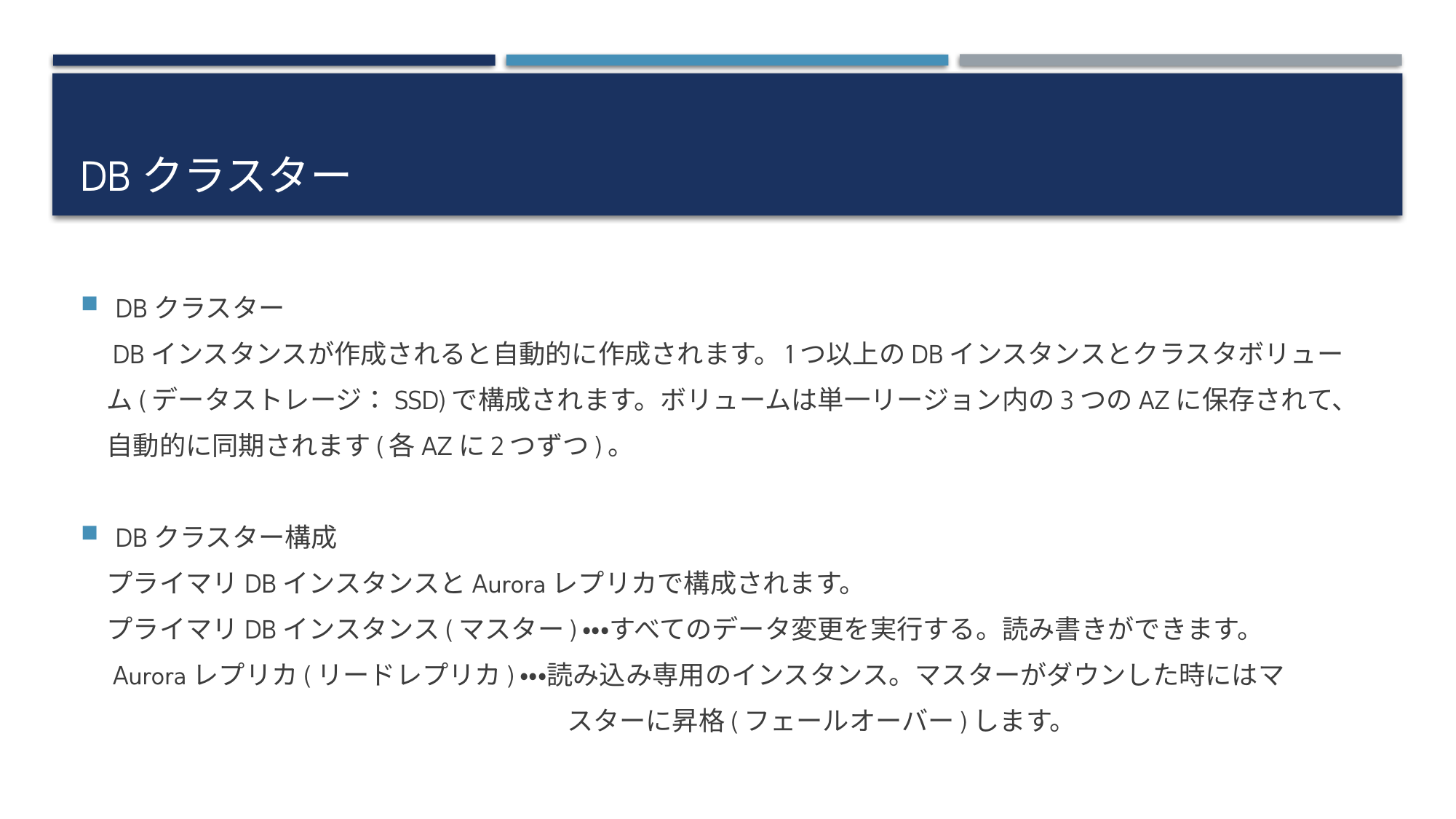

# DBクラスター
DBクラスター
　DBインスタンスが作成されると自動的に作成されます。1つ以上のDBインスタンスとクラスタボリュー
　ム(データストレージ：SSD)で構成されます。ボリュームは単一リージョン内の3つのAZに保存されて、
　自動的に同期されます(各AZに2つずつ)。

DBクラスター構成
　プライマリDBインスタンスとAuroraレプリカで構成されます。
　プライマリDBインスタンス(マスター)・・・すべてのデータ変更を実行する。読み書きができます。
　Auroraレプリカ(リードレプリカ)・・・読み込み専用のインスタンス。マスターがダウンした時にはマ
　　　　　　　　　　　　　　　　　　  スターに昇格(フェールオーバー)します。